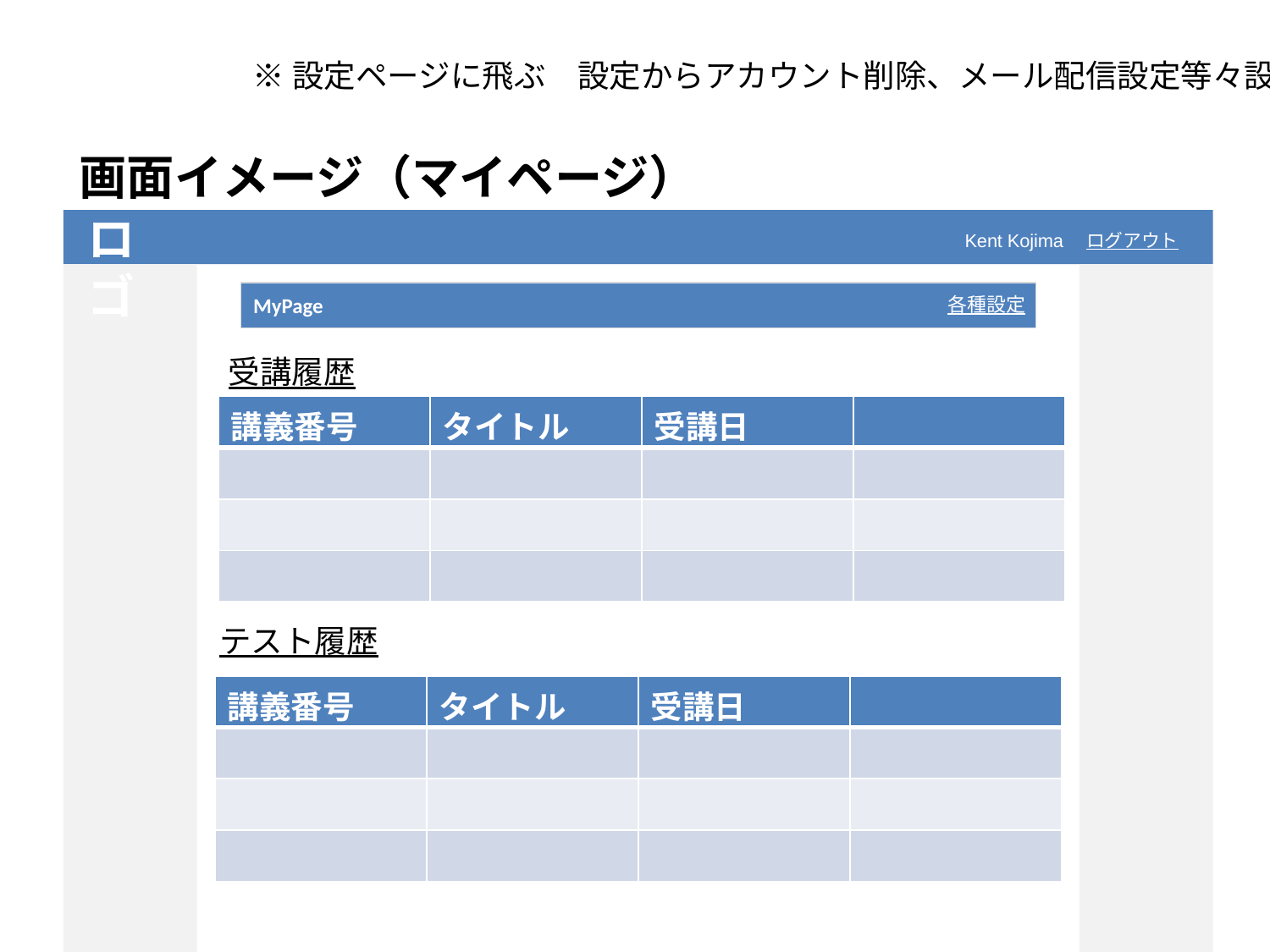

※設定ページに飛ぶ　設定からアカウント削除、メール配信設定等々設定
画面イメージ（マイページ）
ロゴ

Kent Kojima　ログアウト

MyPage
各種設定
受講履歴
| 講義番号 | タイトル | 受講日 |  |
| --- | --- | --- | --- |
|  |  |  |  |
|  |  |  |  |
|  |  |  |  |
テスト履歴
| 講義番号 | タイトル | 受講日 |  |
| --- | --- | --- | --- |
|  |  |  |  |
|  |  |  |  |
|  |  |  |  |